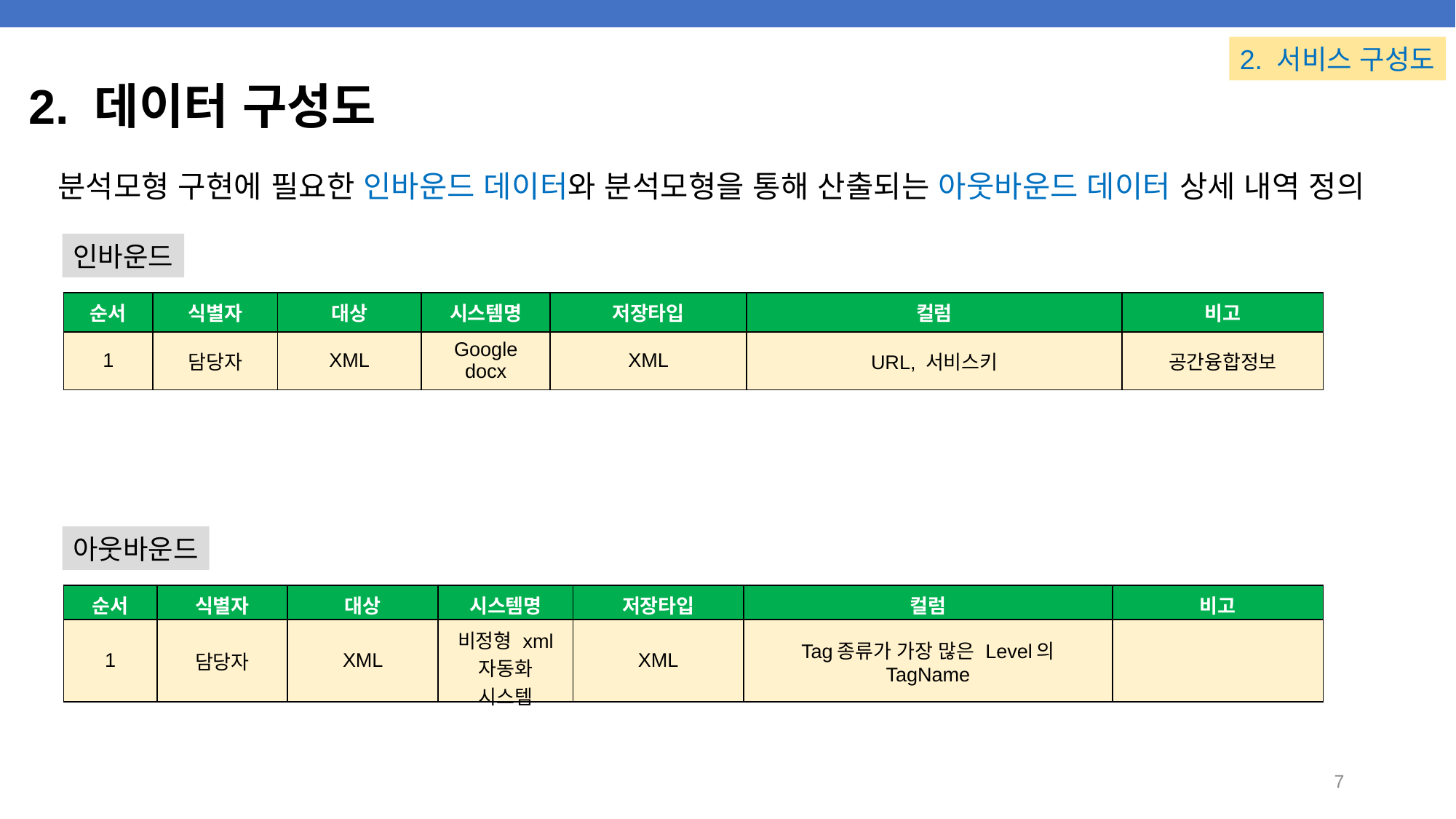

2. 서비스 구성도
# 2. 데이터 구성도
분석모형 구현에 필요한 인바운드 데이터와 분석모형을 통해 산출되는 아웃바운드 데이터 상세 내역 정의
인바운드
| 순서 | 식별자 | 대상 | 시스템명 | 저장타입 | 컬럼 | 비고 |
| --- | --- | --- | --- | --- | --- | --- |
| 1 | 담당자 | XML | Google docx | XML | URL, 서비스키 | 공간융합정보 |
아웃바운드
| 순서 | 식별자 | 대상 | 시스템명 | 저장타입 | 컬럼 | 비고 |
| --- | --- | --- | --- | --- | --- | --- |
| 1 | 담당자 | XML | 비정형 xml 자동화 시스템 | XML | Tag종류가 가장 많은 Level의 TagName |  |
7